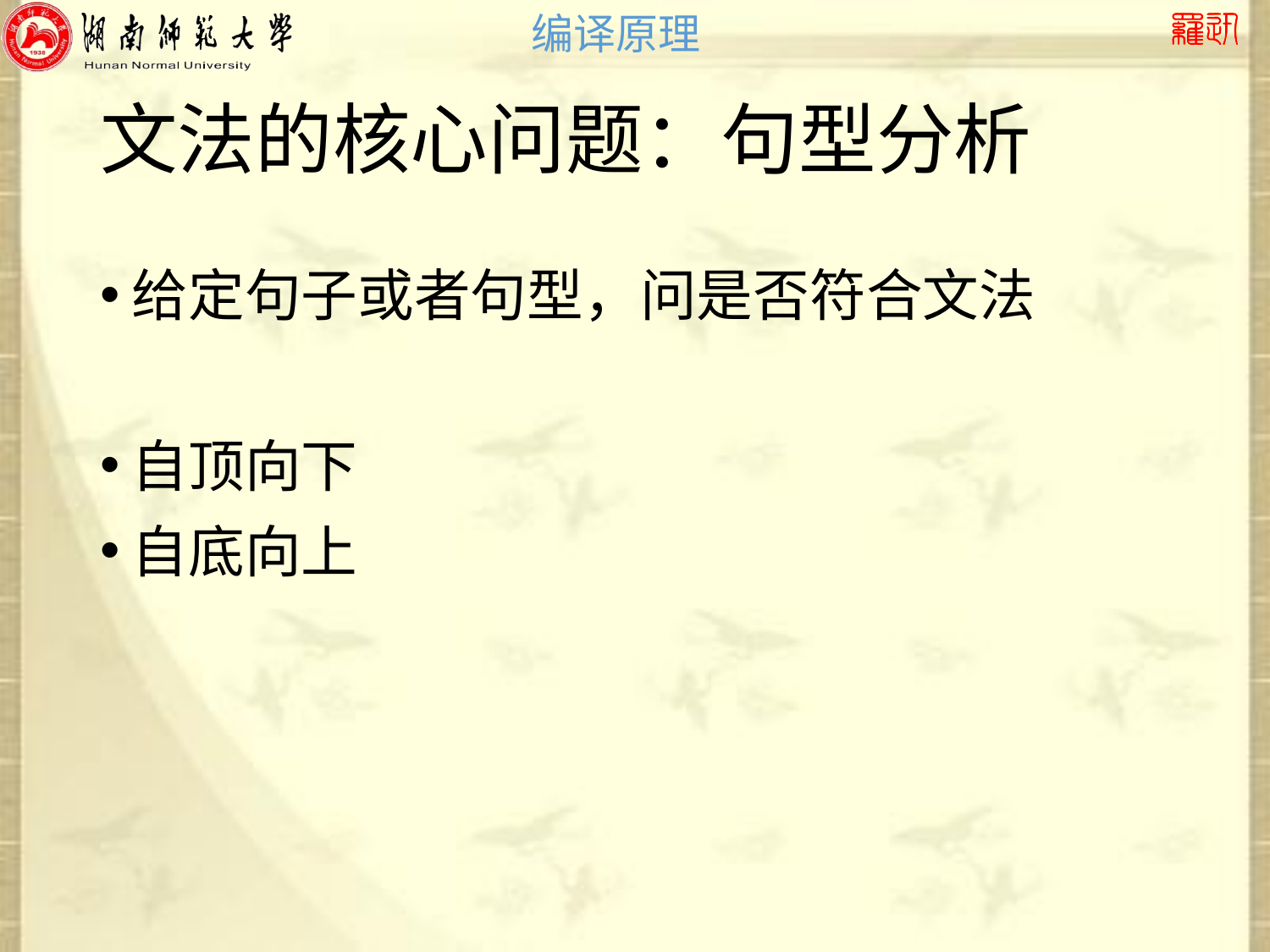

# 文法的核心问题：句型分析
给定句子或者句型，问是否符合文法

自顶向下
自底向上